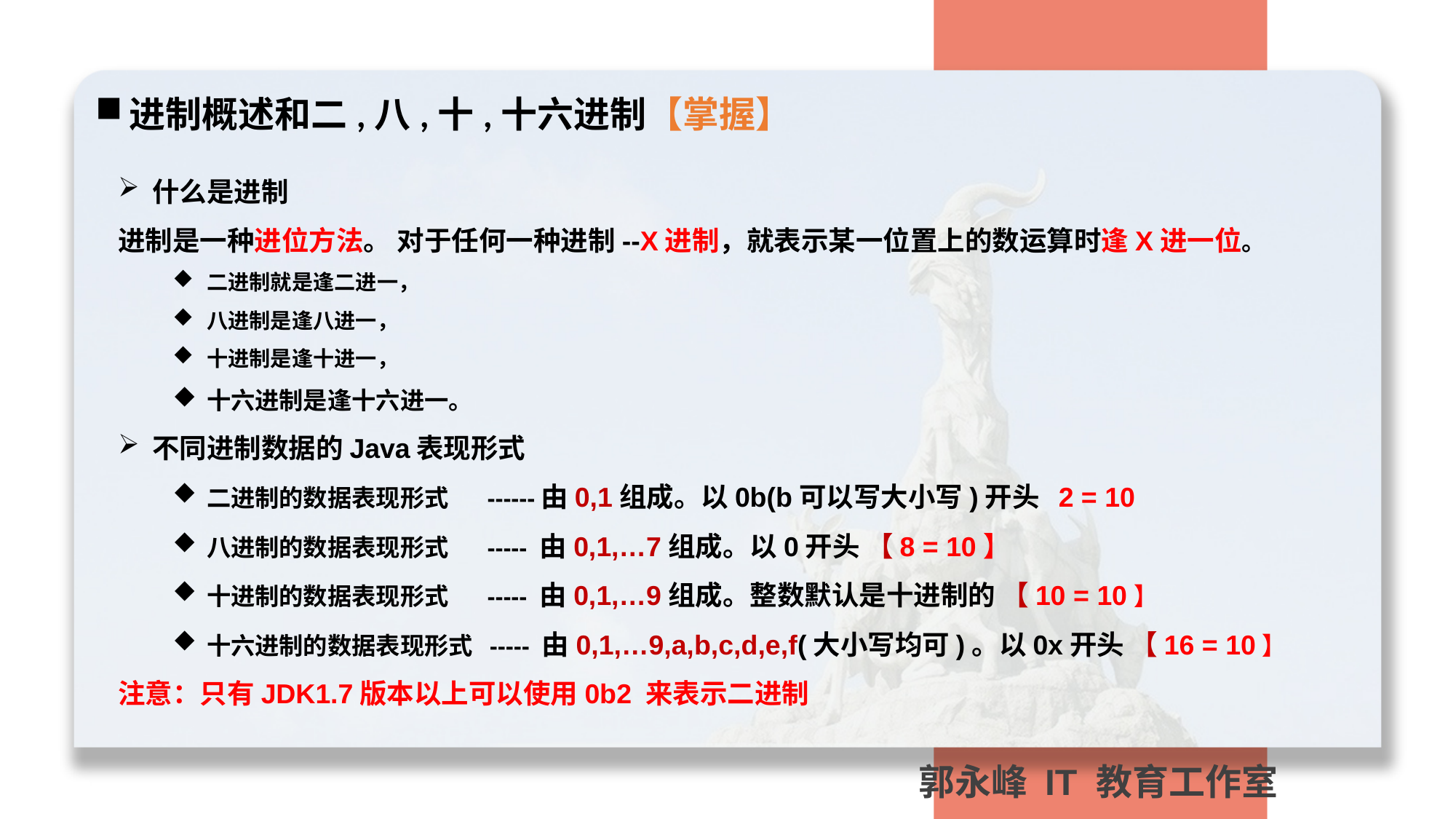

进制概述和二,八,十,十六进制【掌握】
什么是进制
进制是一种进位方法。 对于任何一种进制--X进制，就表示某一位置上的数运算时逢X进一位。
二进制就是逢二进一，
八进制是逢八进一，
十进制是逢十进一，
十六进制是逢十六进一。
不同进制数据的Java表现形式
二进制的数据表现形式      ------由0,1组成。以0b(b可以写大小写)开头  2 = 10
八进制的数据表现形式      ----- 由0,1,…7组成。以0开头 【8 = 10】
十进制的数据表现形式      ----- 由0,1,…9组成。整数默认是十进制的 【10 = 10】
十六进制的数据表现形式  ----- 由0,1,…9,a,b,c,d,e,f(大小写均可)。以0x开头 【16 = 10】
注意：只有JDK1.7版本以上可以使用0b2 来表示二进制